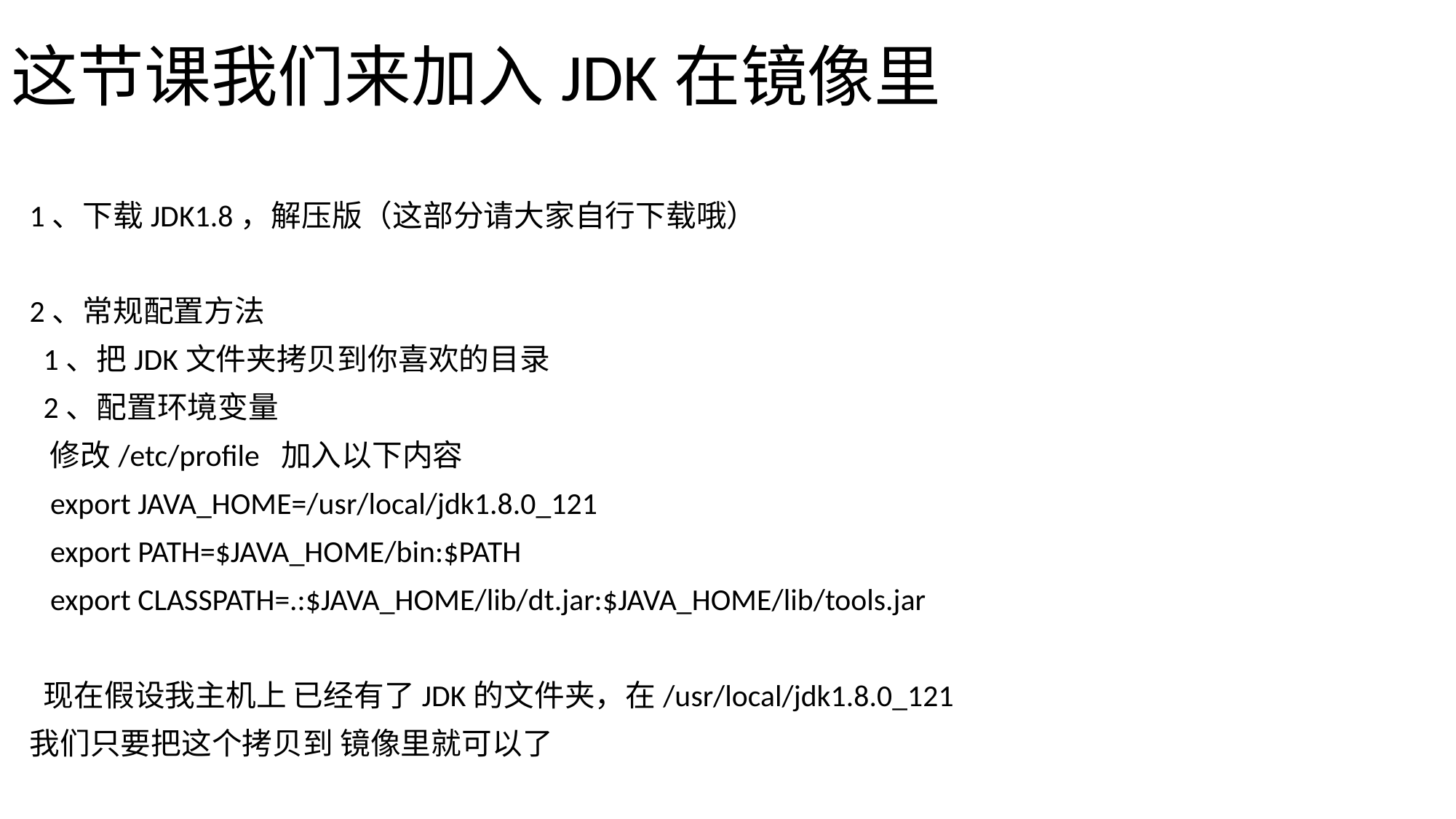

# 这节课我们来加入JDK在镜像里
1、下载JDK1.8，解压版（这部分请大家自行下载哦）

2、常规配置方法
  1、把JDK文件夹拷贝到你喜欢的目录
  2、配置环境变量
  修改/etc/profile  加入以下内容
   export JAVA_HOME=/usr/local/jdk1.8.0_121
   export PATH=$JAVA_HOME/bin:$PATH
   export CLASSPATH=.:$JAVA_HOME/lib/dt.jar:$JAVA_HOME/lib/tools.jar

 现在假设我主机上 已经有了JDK的文件夹，在/usr/local/jdk1.8.0_121
我们只要把这个拷贝到 镜像里就可以了